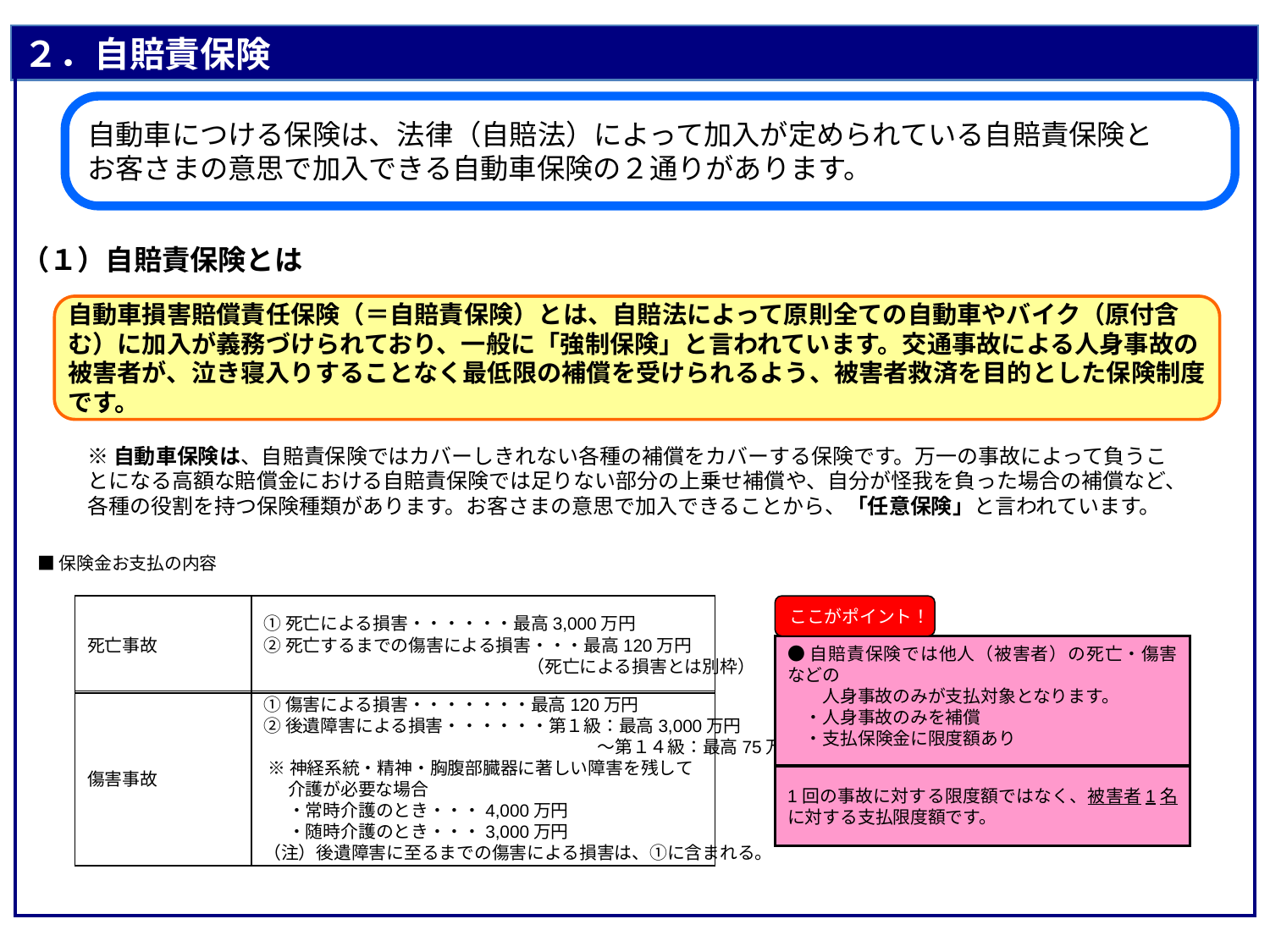

２．自賠責保険

自動車につける保険は、法律（自賠法）によって加入が定められている自賠責保険と
お客さまの意思で加入できる自動車保険の２通りがあります。
（１）自賠責保険とは
自動車損害賠償責任保険（＝自賠責保険）とは、自賠法によって原則全ての自動車やバイク（原付含む）に加入が義務づけられており、一般に「強制保険」と言われています。交通事故による人身事故の被害者が、泣き寝入りすることなく最低限の補償を受けられるよう、被害者救済を目的とした保険制度です。
※自動車保険は、自賠責保険ではカバーしきれない各種の補償をカバーする保険です。万一の事故によって負うことになる高額な賠償金における自賠責保険では足りない部分の上乗せ補償や、自分が怪我を負った場合の補償など、各種の役割を持つ保険種類があります。お客さまの意思で加入できることから、「任意保険」と言われています。
■保険金お支払の内容
死亡事故
①死亡による損害・・・・・・最高3,000万円
②死亡するまでの傷害による損害・・・最高120万円
　　　　　　　　　　　　　　　（死亡による損害とは別枠）
傷害事故
①傷害による損害・・・・・・・最高120万円
②後遺障害による損害・・・・・・第１級：最高3,000万円
　　　　　　　　　　　　　　　　　　　～第１４級：最高75万円
 ※神経系統・精神・胸腹部臓器に著しい障害を残して
     介護が必要な場合
     ・常時介護のとき・・・4,000万円
     ・随時介護のとき・・・3,000万円
（注）後遺障害に至るまでの傷害による損害は、①に含まれる。
ここがポイント！
●自賠責保険では他人（被害者）の死亡・傷害などの
　　人身事故のみが支払対象となります。
　・人身事故のみを補償
　・支払保険金に限度額あり

1回の事故に対する限度額ではなく、被害者1名に対する支払限度額です。